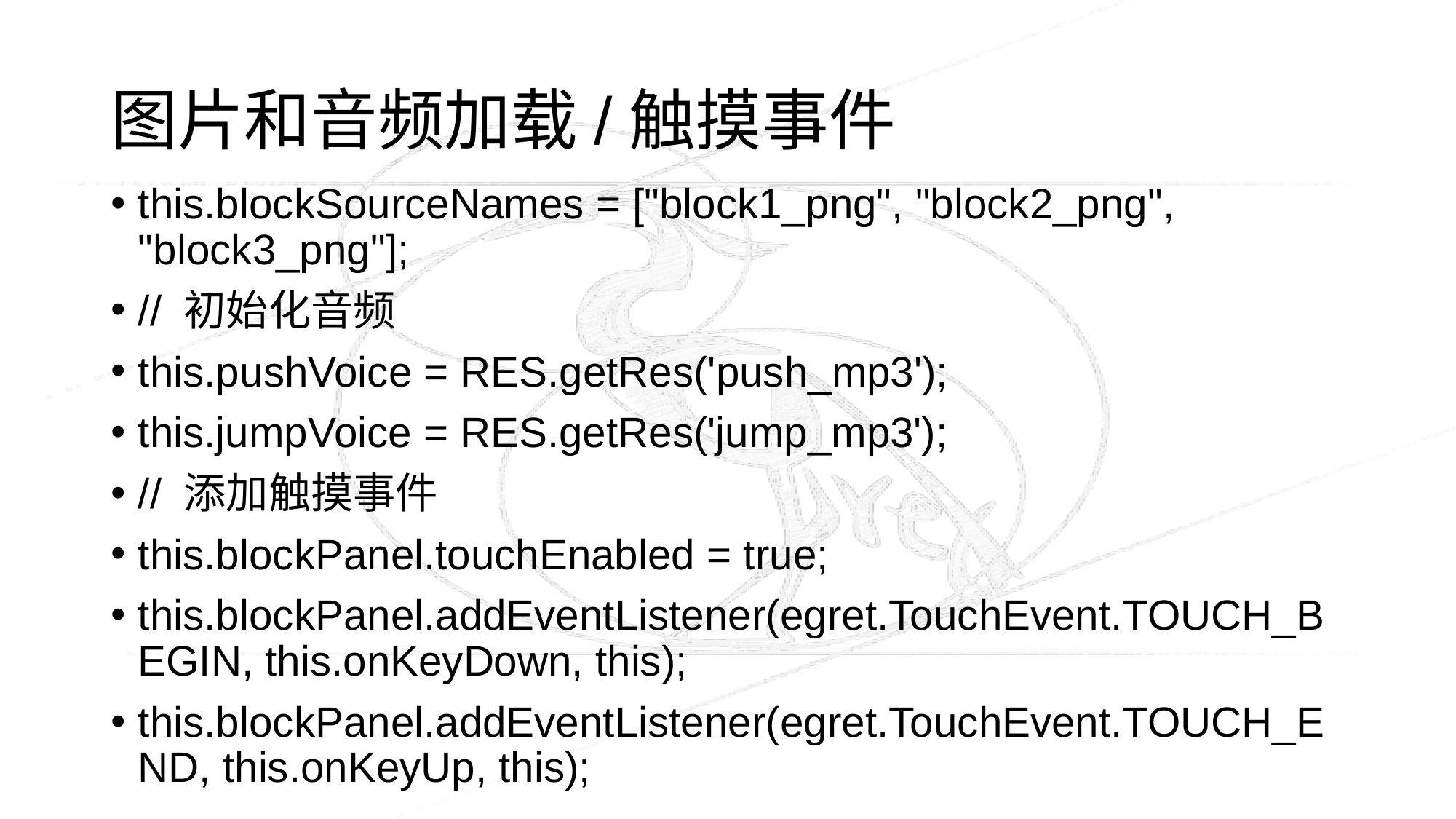

# 图片和音频加载/触摸事件
this.blockSourceNames = ["block1_png", "block2_png", "block3_png"];
// 初始化音频
this.pushVoice = RES.getRes('push_mp3');
this.jumpVoice = RES.getRes('jump_mp3');
// 添加触摸事件
this.blockPanel.touchEnabled = true;
this.blockPanel.addEventListener(egret.TouchEvent.TOUCH_BEGIN, this.onKeyDown, this);
this.blockPanel.addEventListener(egret.TouchEvent.TOUCH_END, this.onKeyUp, this);